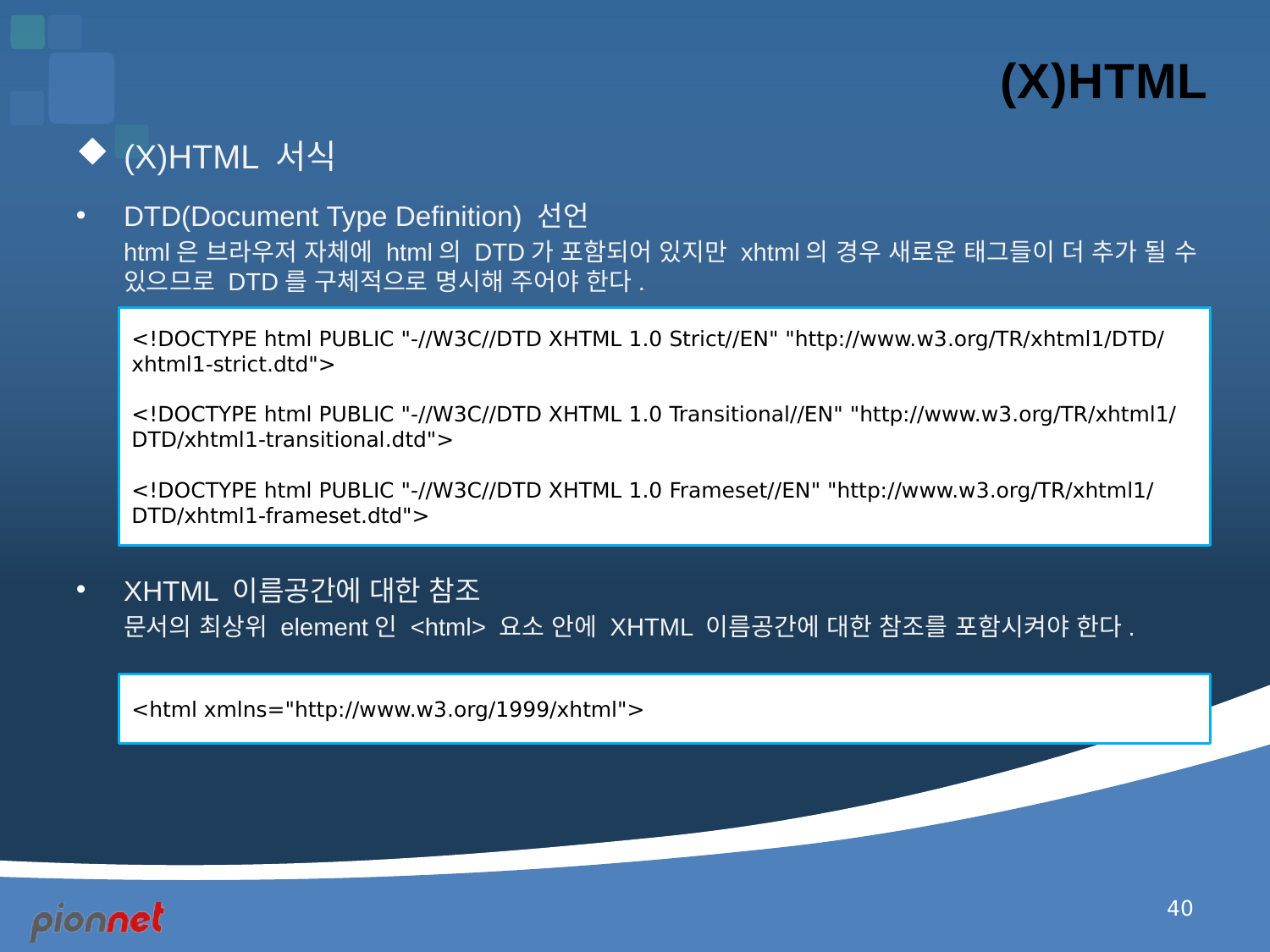

# (X)HTML
(X)HTML 서식
DTD(Document Type Definition) 선언
	html은 브라우저 자체에 html의 DTD가 포함되어 있지만 xhtml의 경우 새로운 태그들이 더 추가 될 수 있으므로 DTD를 구체적으로 명시해 주어야 한다.

XHTML 이름공간에 대한 참조
	문서의 최상위 element인 <html> 요소 안에 XHTML 이름공간에 대한 참조를 포함시켜야 한다.

<!DOCTYPE html PUBLIC "-//W3C//DTD XHTML 1.0 Strict//EN" "http://www.w3.org/TR/xhtml1/DTD/xhtml1-strict.dtd">

<!DOCTYPE html PUBLIC "-//W3C//DTD XHTML 1.0 Transitional//EN" "http://www.w3.org/TR/xhtml1/DTD/xhtml1-transitional.dtd">

<!DOCTYPE html PUBLIC "-//W3C//DTD XHTML 1.0 Frameset//EN" "http://www.w3.org/TR/xhtml1/DTD/xhtml1-frameset.dtd">
<html xmlns="http://www.w3.org/1999/xhtml">
40